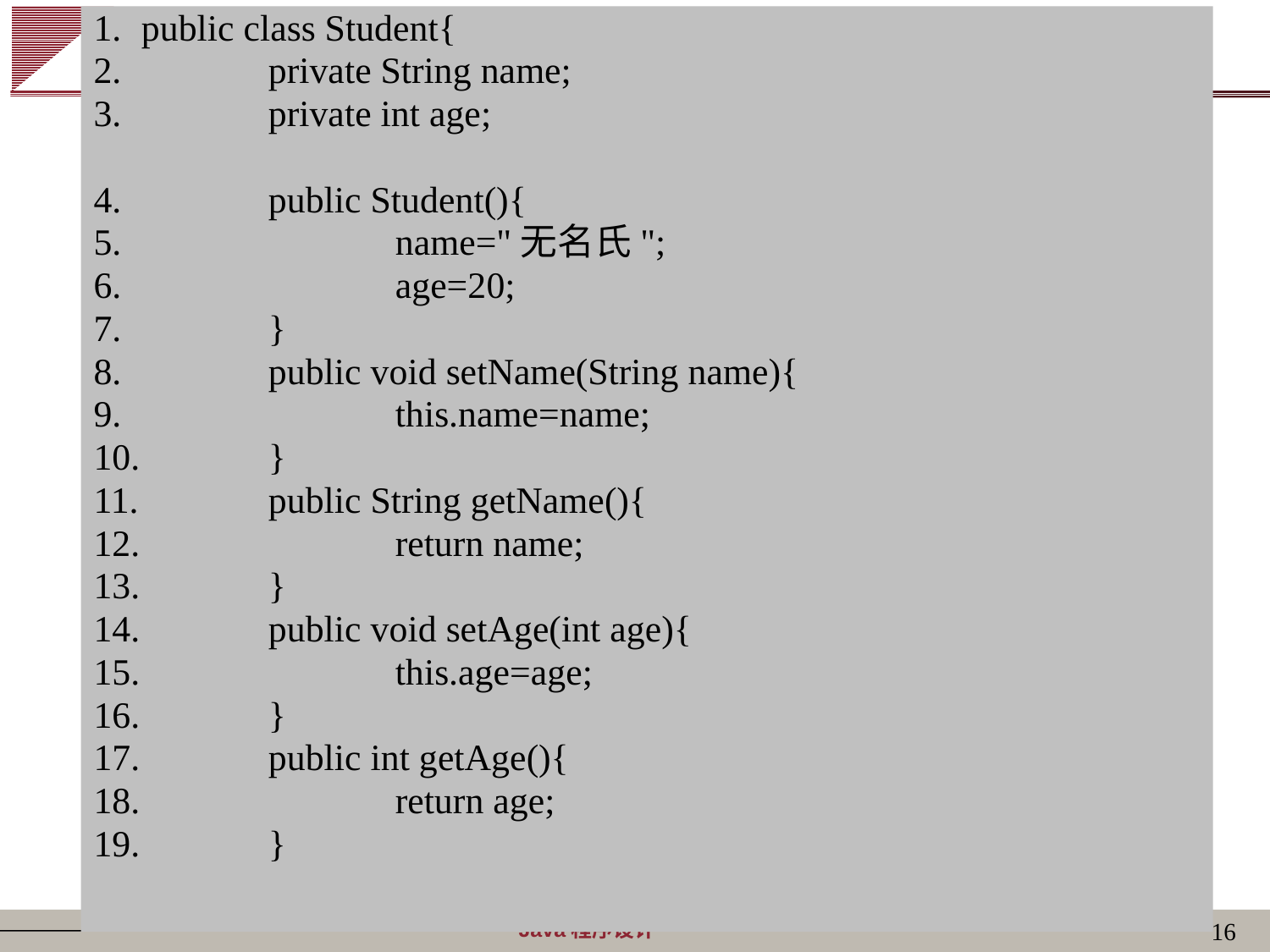

public class Student{
	private String name;
	private int age;

	public Student(){
		name="无名氏";
		age=20;
	}
	public void setName(String name){
		this.name=name;
	}
	public String getName(){
		return name;
	}
	public void setAge(int age){
		this.age=age;
	}
	public int getAge(){
		return age;
	}
16